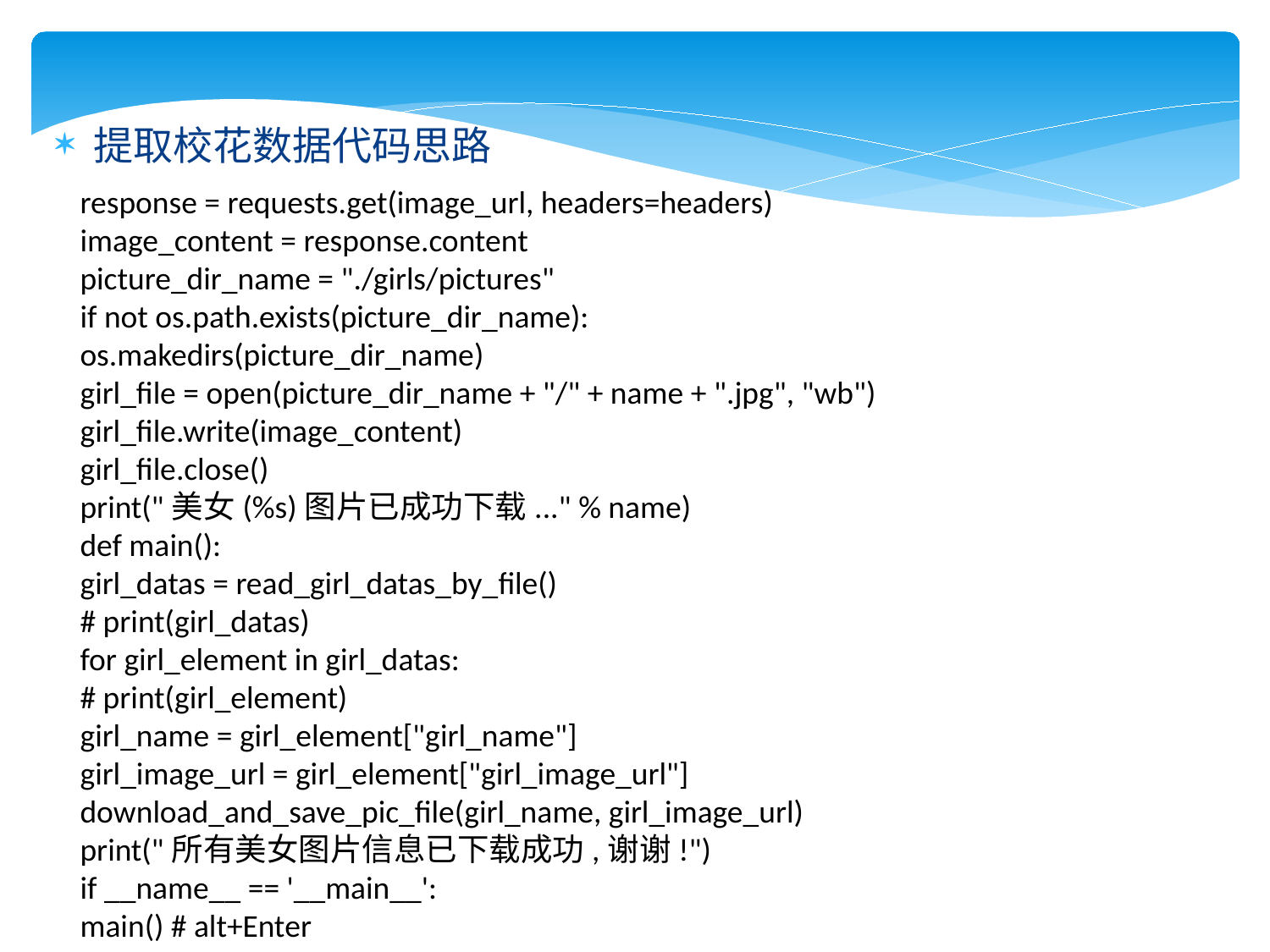

提取校花数据代码思路
response = requests.get(image_url, headers=headers)
image_content = response.content
picture_dir_name = "./girls/pictures"
if not os.path.exists(picture_dir_name):
os.makedirs(picture_dir_name)
girl_file = open(picture_dir_name + "/" + name + ".jpg", "wb")
girl_file.write(image_content)
girl_file.close()
print("美女(%s)图片已成功下载..." % name)
def main():
girl_datas = read_girl_datas_by_file()
# print(girl_datas)
for girl_element in girl_datas:
# print(girl_element)
girl_name = girl_element["girl_name"]
girl_image_url = girl_element["girl_image_url"]
download_and_save_pic_file(girl_name, girl_image_url)
print("所有美女图片信息已下载成功,谢谢!")
if __name__ == '__main__':
main() # alt+Enter